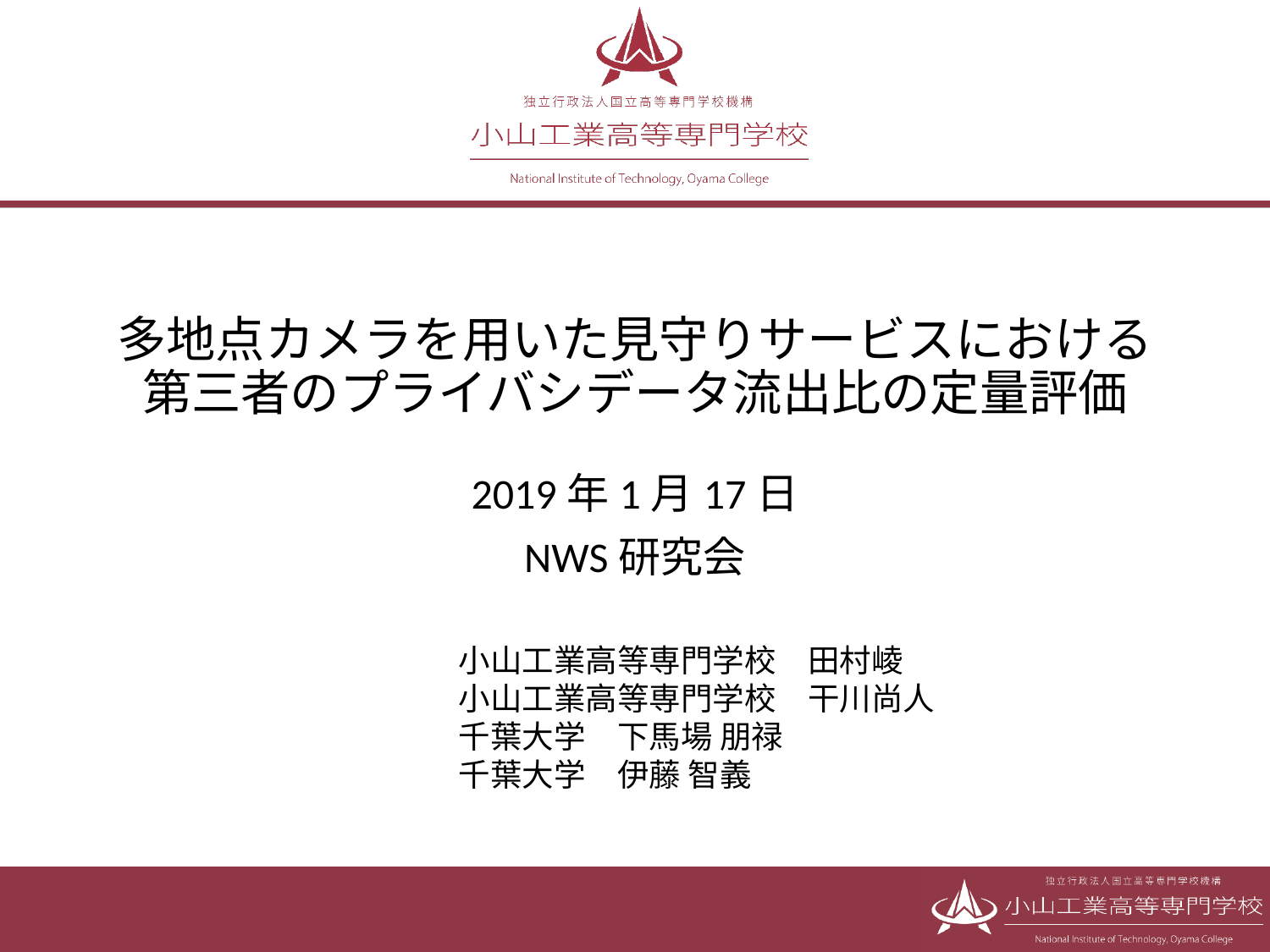

# 多地点カメラを用いた見守りサービスにおける 第三者のプライバシデータ流出比の定量評価
2019年1月17日
NWS研究会
小山工業高等専門学校　田村崚
小山工業高等専門学校　干川尚人
千葉大学　下馬場 朋禄
千葉大学　伊藤 智義